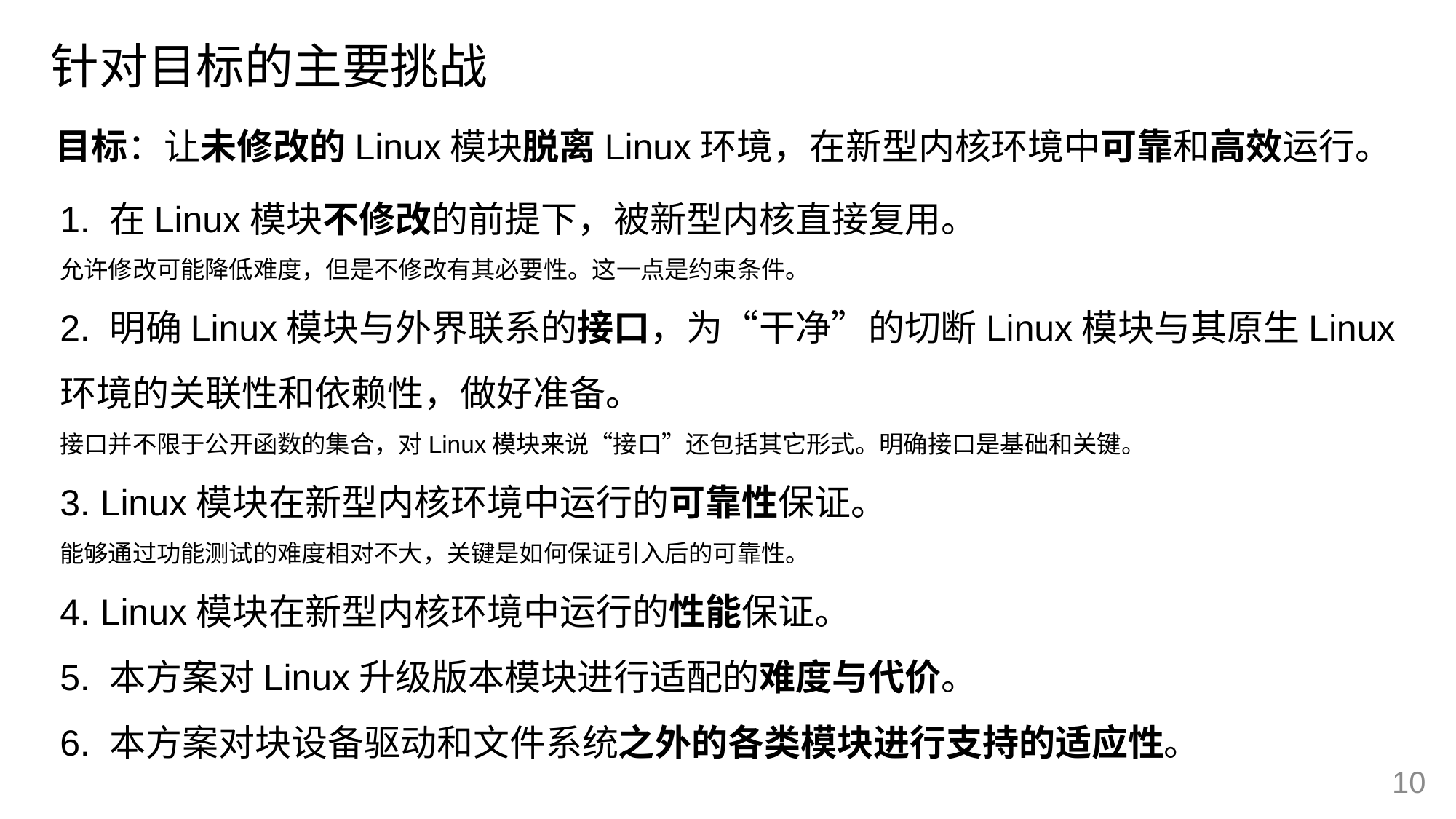

针对目标的主要挑战
目标：让未修改的Linux模块脱离Linux环境，在新型内核环境中可靠和高效运行。
1. 在Linux模块不修改的前提下，被新型内核直接复用。
允许修改可能降低难度，但是不修改有其必要性。这一点是约束条件。
2. 明确Linux模块与外界联系的接口，为“干净”的切断Linux模块与其原生Linux环境的关联性和依赖性，做好准备。
接口并不限于公开函数的集合，对Linux模块来说“接口”还包括其它形式。明确接口是基础和关键。
3. Linux模块在新型内核环境中运行的可靠性保证。
能够通过功能测试的难度相对不大，关键是如何保证引入后的可靠性。
4. Linux模块在新型内核环境中运行的性能保证。
5. 本方案对Linux升级版本模块进行适配的难度与代价。
6. 本方案对块设备驱动和文件系统之外的各类模块进行支持的适应性。
10